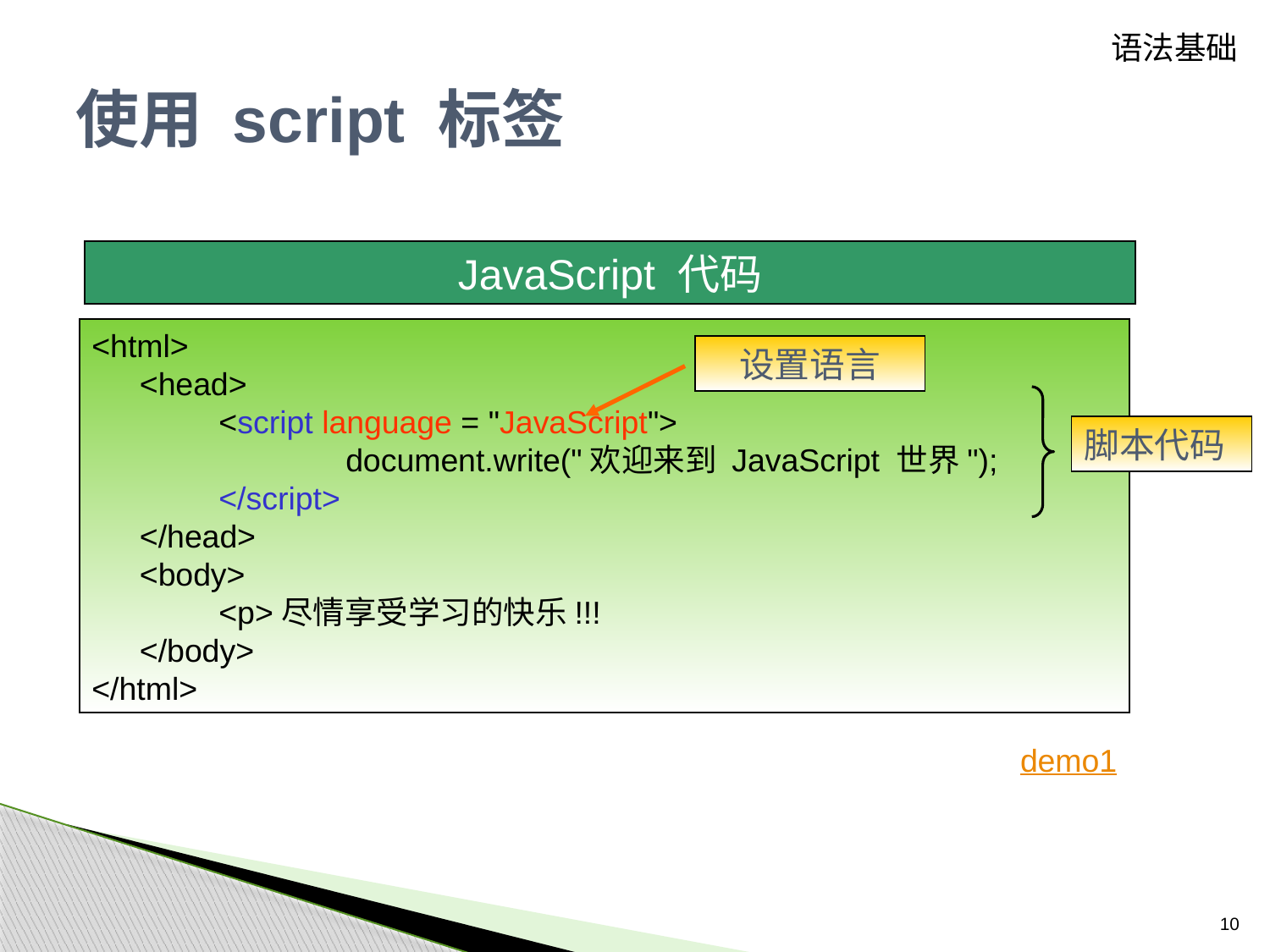

语法基础
# 使用 script 标签
JavaScript 代码
<html>
	<head>
		<script language = "JavaScript">
			document.write("欢迎来到 JavaScript 世界");
		</script>
	</head>
	<body>
		<p>尽情享受学习的快乐!!!
	</body>
</html>
设置语言

脚本代码
demo1
10